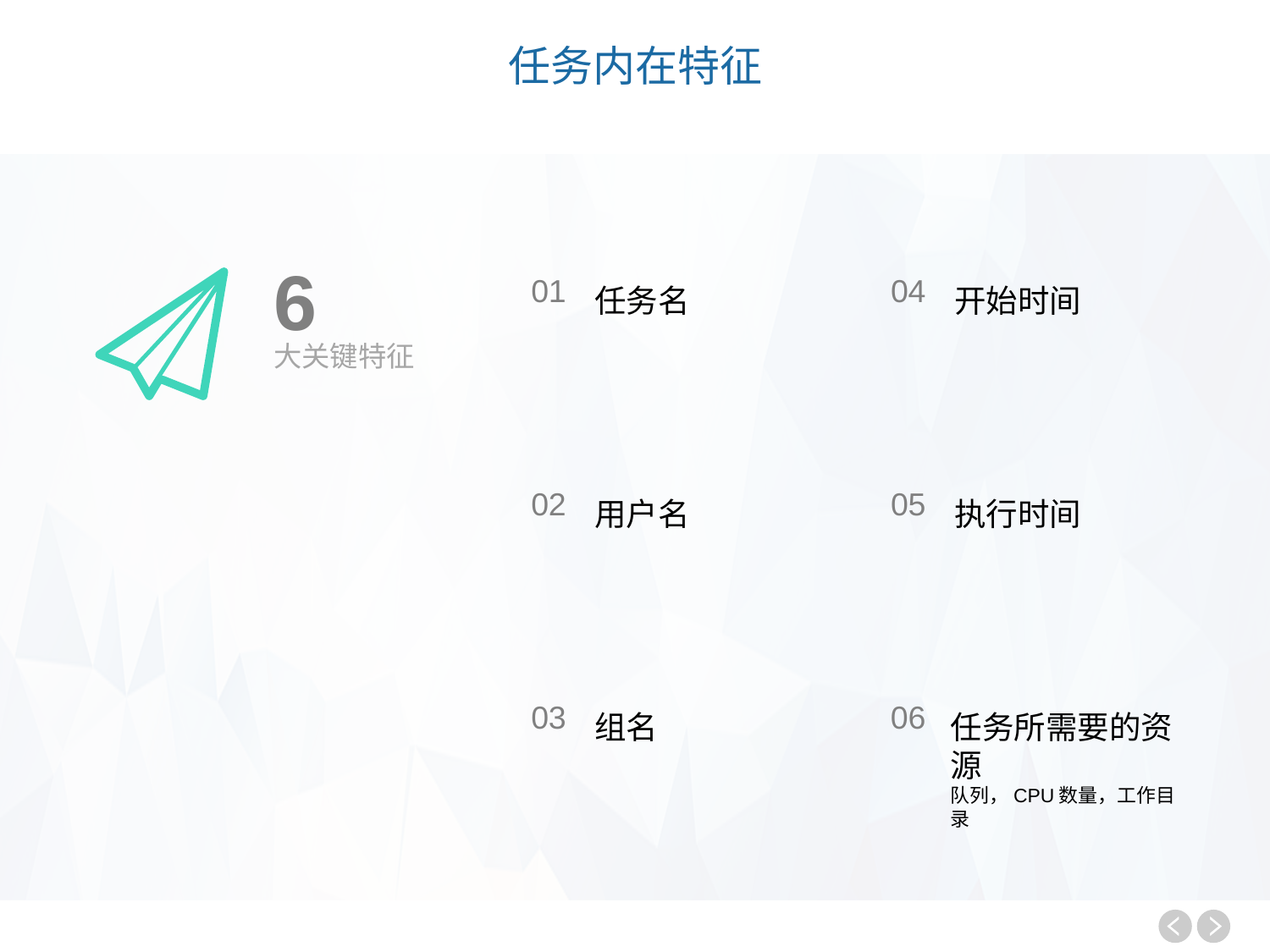

任务内在特征

6
大关键特征
01
04

任务名
开始时间

02
05
用户名

执行时间

03
06
组名

任务所需要的资源
队列，CPU数量，工作目录